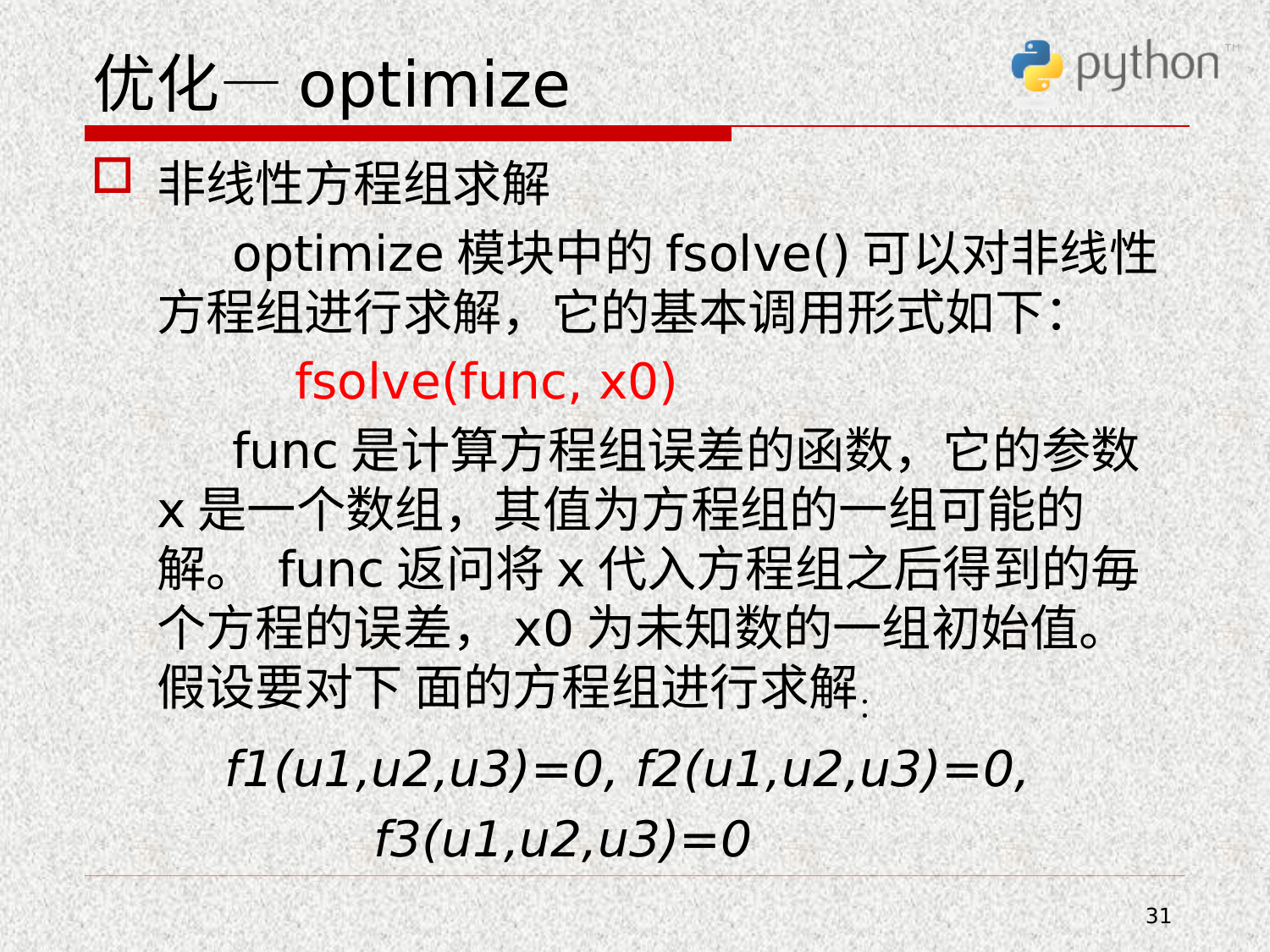

# 优化—optimize
非线性方程组求解
         optimize模块中的fsolve()可以对非线性方程组进行求解，它的基本调用形式如下：
             fsolve(func, x0)
         func是计算方程组误差的函数，它的参数x是一个数组，其值为方程组的一组可能的解。 func返问将x代入方程组之后得到的毎个方程的误差，x0为未知数的一组初始值。假设要对下 面的方程组进行求解：
        f1(u1,u2,u3)=0, f2(u1,u2,u3)=0,
                  f3(u1,u2,u3)=0

31